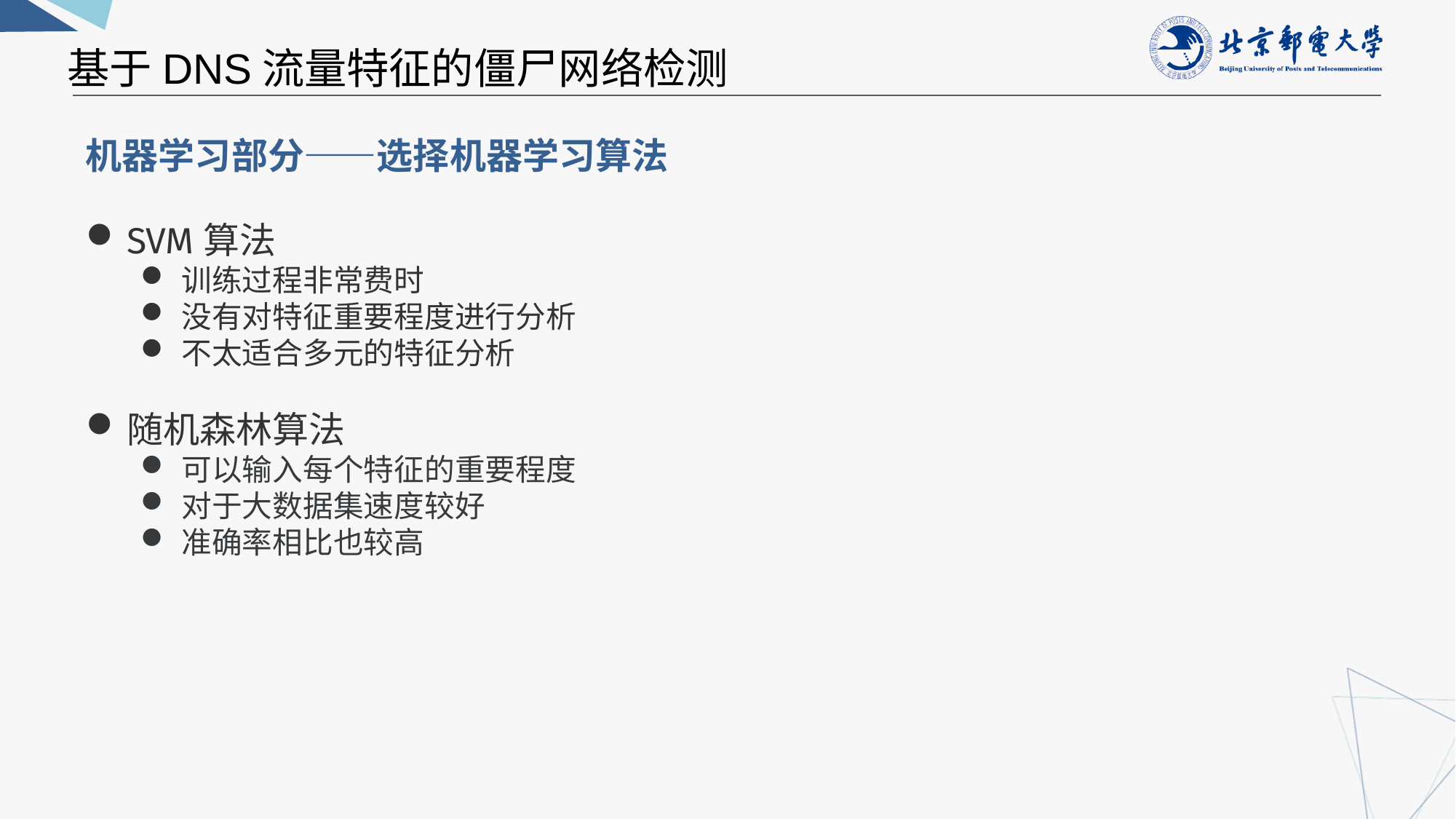

基于DNS流量特征的僵尸网络检测
机器学习部分——选择机器学习算法
SVM算法
训练过程非常费时
没有对特征重要程度进行分析
不太适合多元的特征分析

随机森林算法
可以输入每个特征的重要程度
对于大数据集速度较好
准确率相比也较高